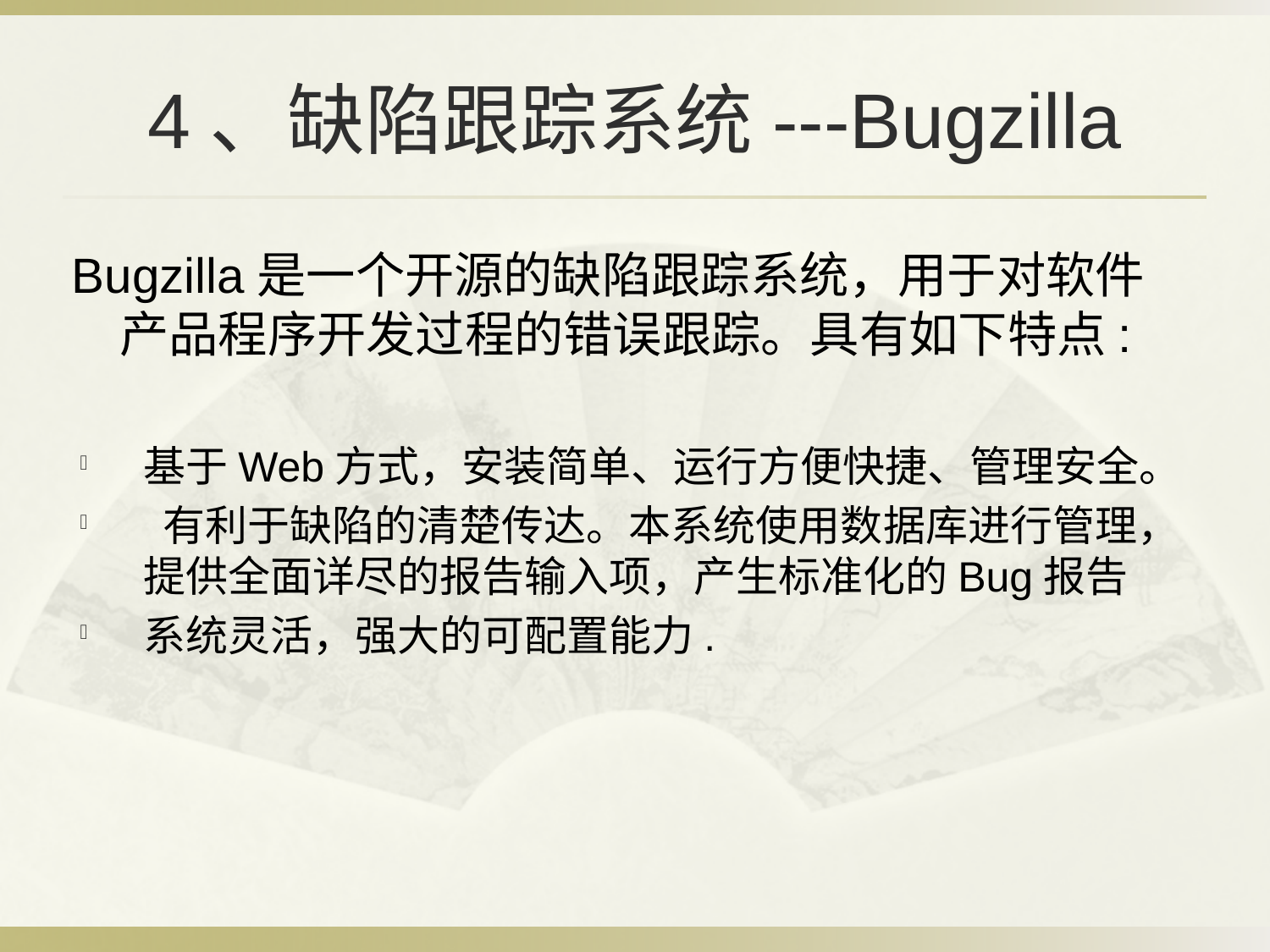

# 4、缺陷跟踪系统---Bugzilla

Bugzilla是一个开源的缺陷跟踪系统，用于对软件产品程序开发过程的错误跟踪。具有如下特点:

基于Web方式，安装简单、运行方便快捷、管理安全。
 有利于缺陷的清楚传达。本系统使用数据库进行管理，提供全面详尽的报告输入项，产生标准化的Bug报告
系统灵活，强大的可配置能力.